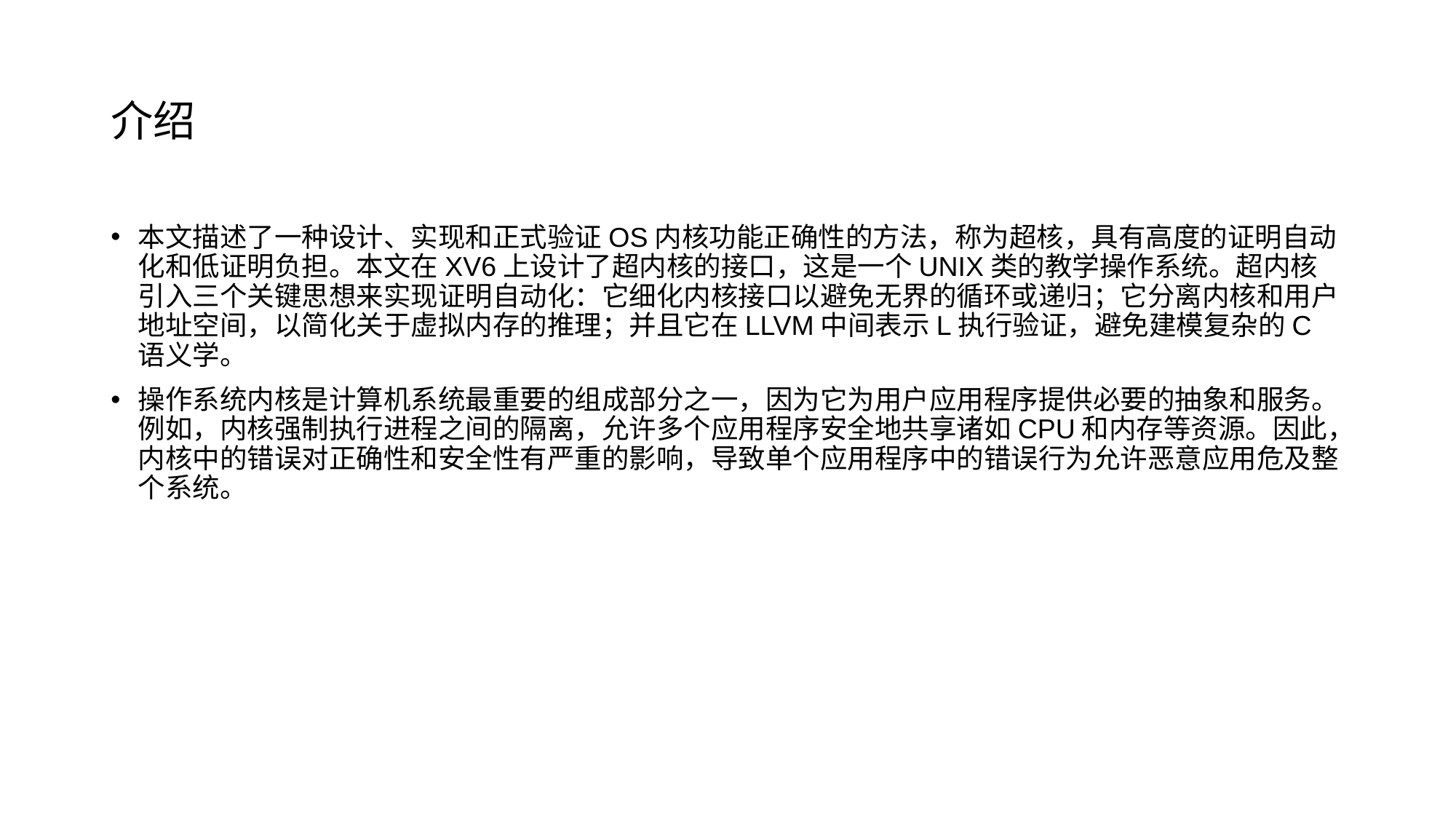

# 介绍
本文描述了一种设计、实现和正式验证OS内核功能正确性的方法，称为超核，具有高度的证明自动化和低证明负担。本文在XV6上设计了超内核的接口，这是一个UNIX类的教学操作系统。超内核引入三个关键思想来实现证明自动化：它细化内核接口以避免无界的循环或递归；它分离内核和用户地址空间，以简化关于虚拟内存的推理；并且它在LLVM中间表示L执行验证，避免建模复杂的C语义学。
操作系统内核是计算机系统最重要的组成部分之一，因为它为用户应用程序提供必要的抽象和服务。例如，内核强制执行进程之间的隔离，允许多个应用程序安全地共享诸如CPU和内存等资源。因此，内核中的错误对正确性和安全性有严重的影响，导致单个应用程序中的错误行为允许恶意应用危及整个系统。